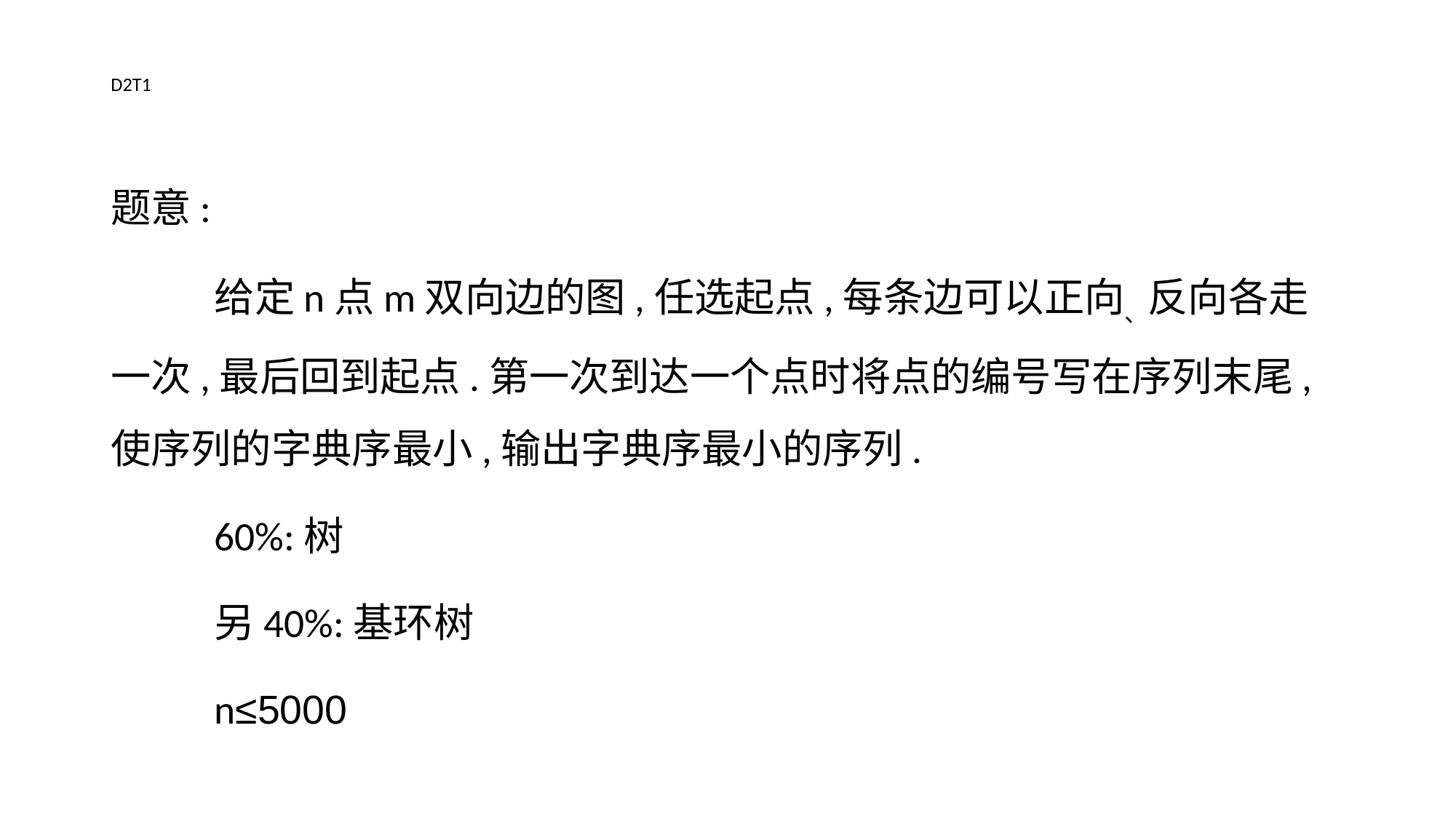

# D2T1
题意:
	给定n点m双向边的图,任选起点,每条边可以正向、反向各走一次,最后回到起点.第一次到达一个点时将点的编号写在序列末尾,使序列的字典序最小,输出字典序最小的序列.
	60%:树
	另40%:基环树
	n≤5000